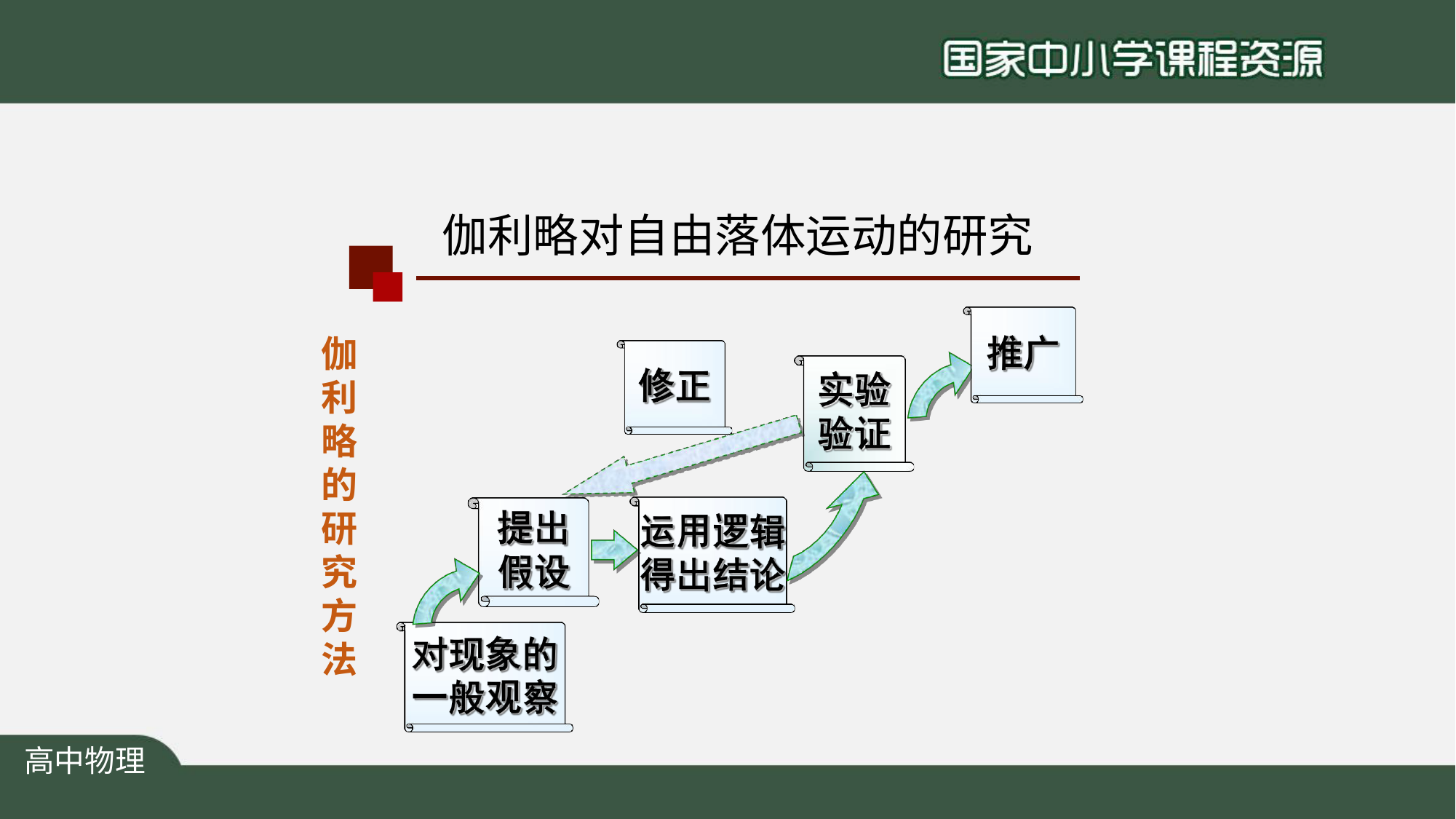

# 伽利略对自由落体运动的研究

伽 利 略 的 研 究 方 法

高中物理